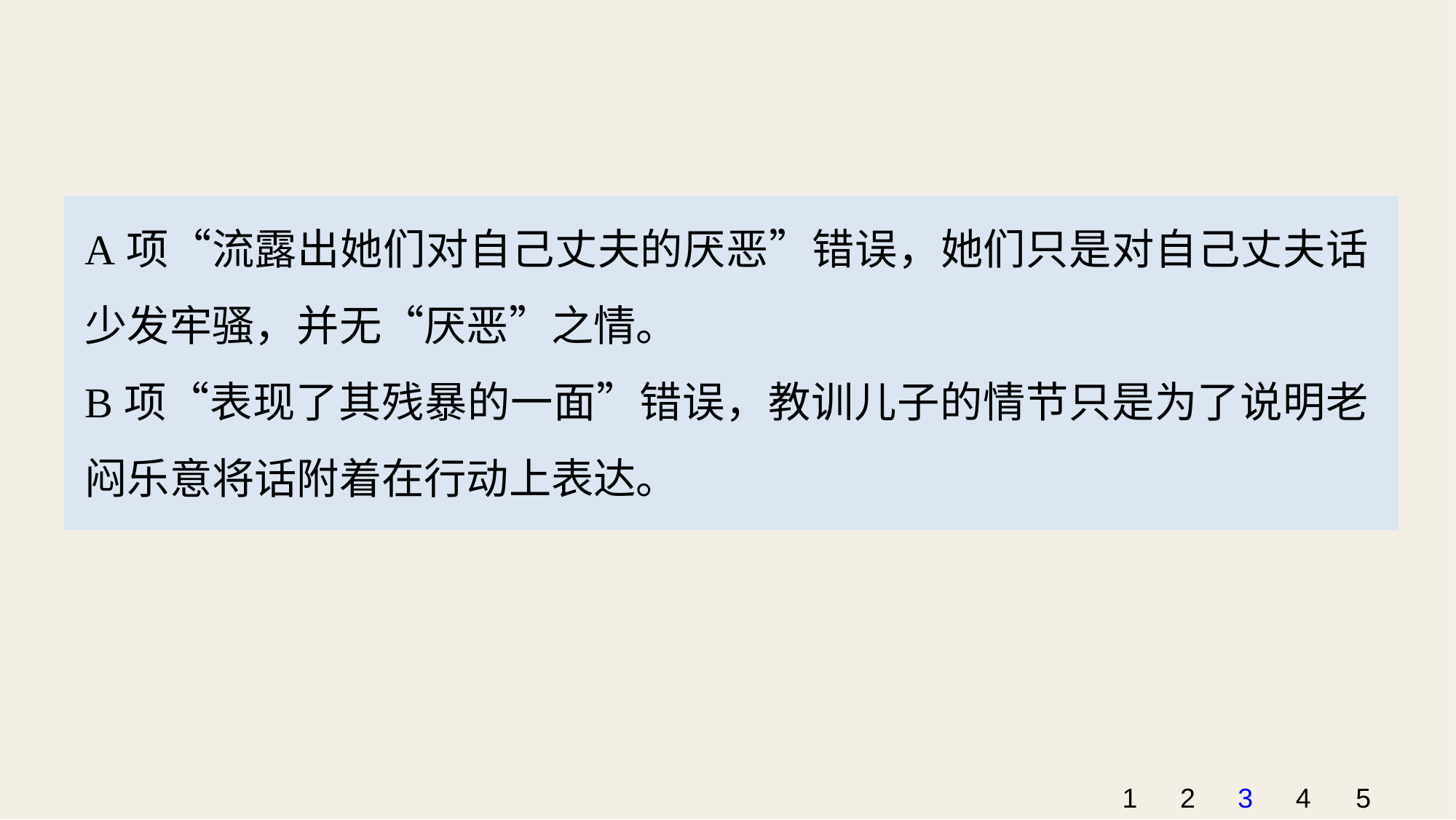

A项“流露出她们对自己丈夫的厌恶”错误，她们只是对自己丈夫话少发牢骚，并无“厌恶”之情。
B项“表现了其残暴的一面”错误，教训儿子的情节只是为了说明老闷乐意将话附着在行动上表达。

1
2
3
4
5